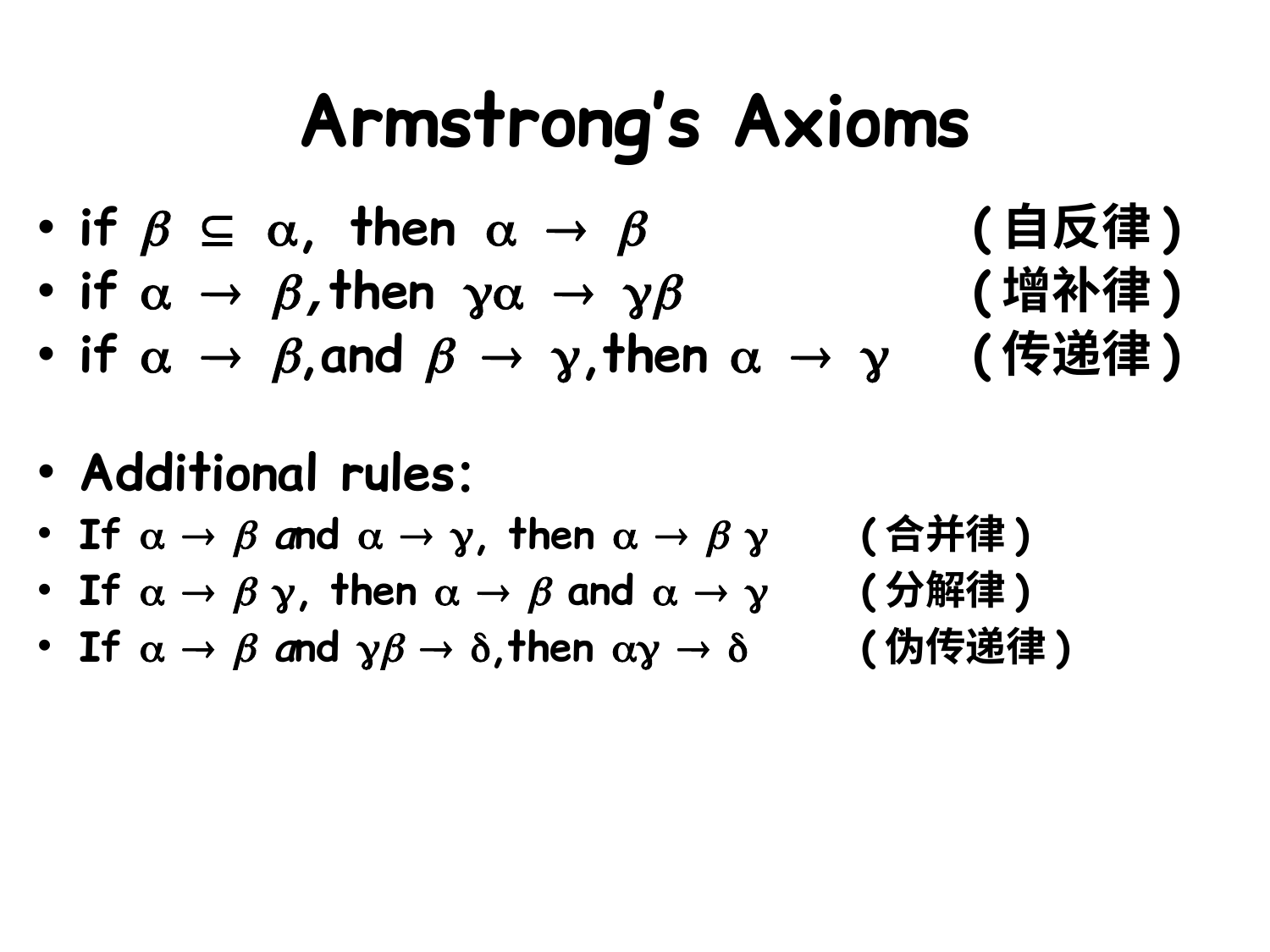

# Armstrong’s Axioms
if β ⊆ α, then α → β          	(自反律)
if α → β,then γα → γβ         	(增补律)
if α → β,and β → γ,then α → γ	(传递律)

Additional rules:
If α → β and α → γ, then α → β γ 		(合并律)
If α → β γ, then α → β and α → γ 		(分解律)
If α → β and γβ → δ,then αγ → δ 		(伪传递律)